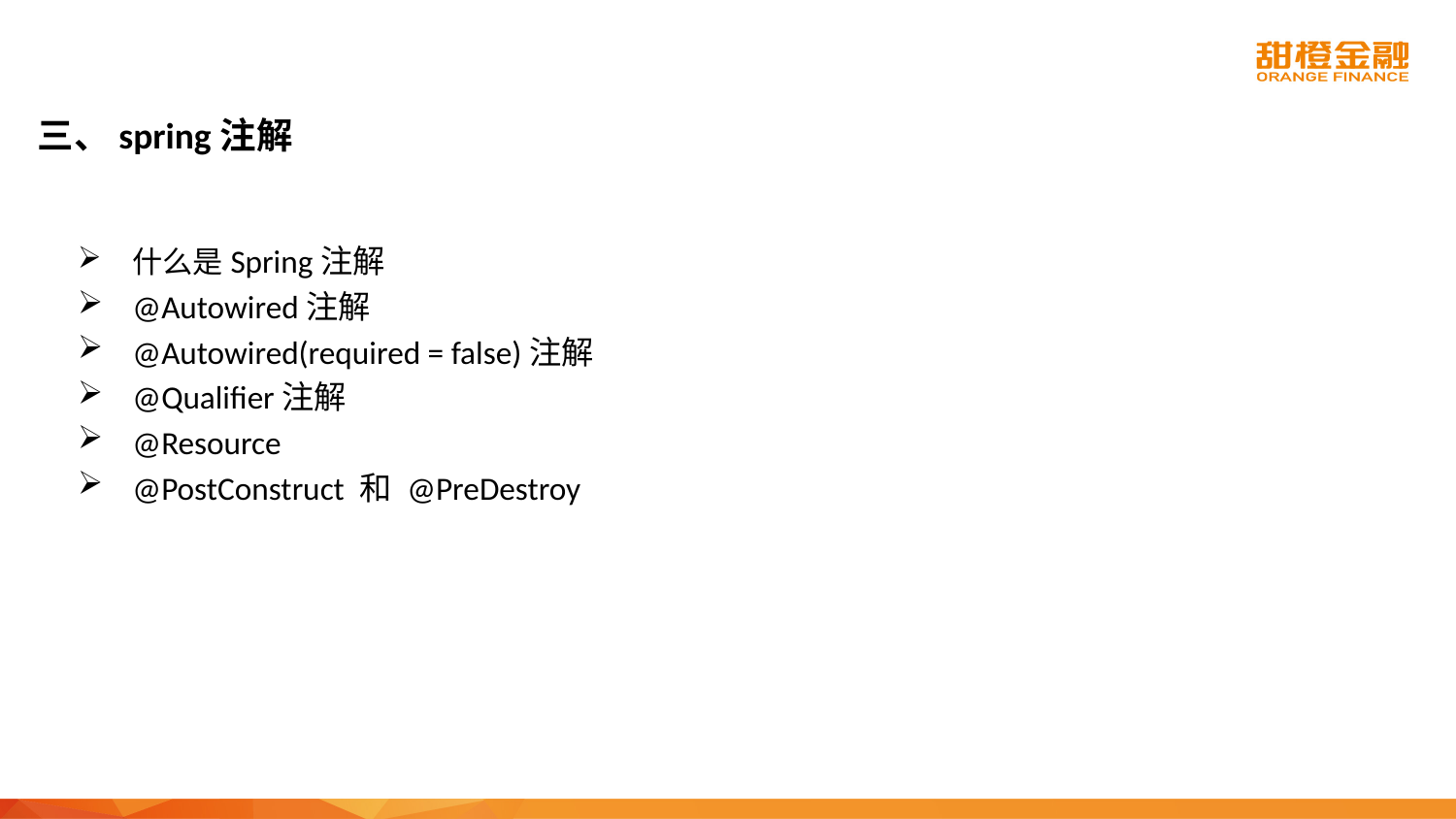

三、spring注解

什么是Spring注解
@Autowired注解
@Autowired(required = false)注解
@Qualifier注解
@Resource
@PostConstruct 和 @PreDestroy